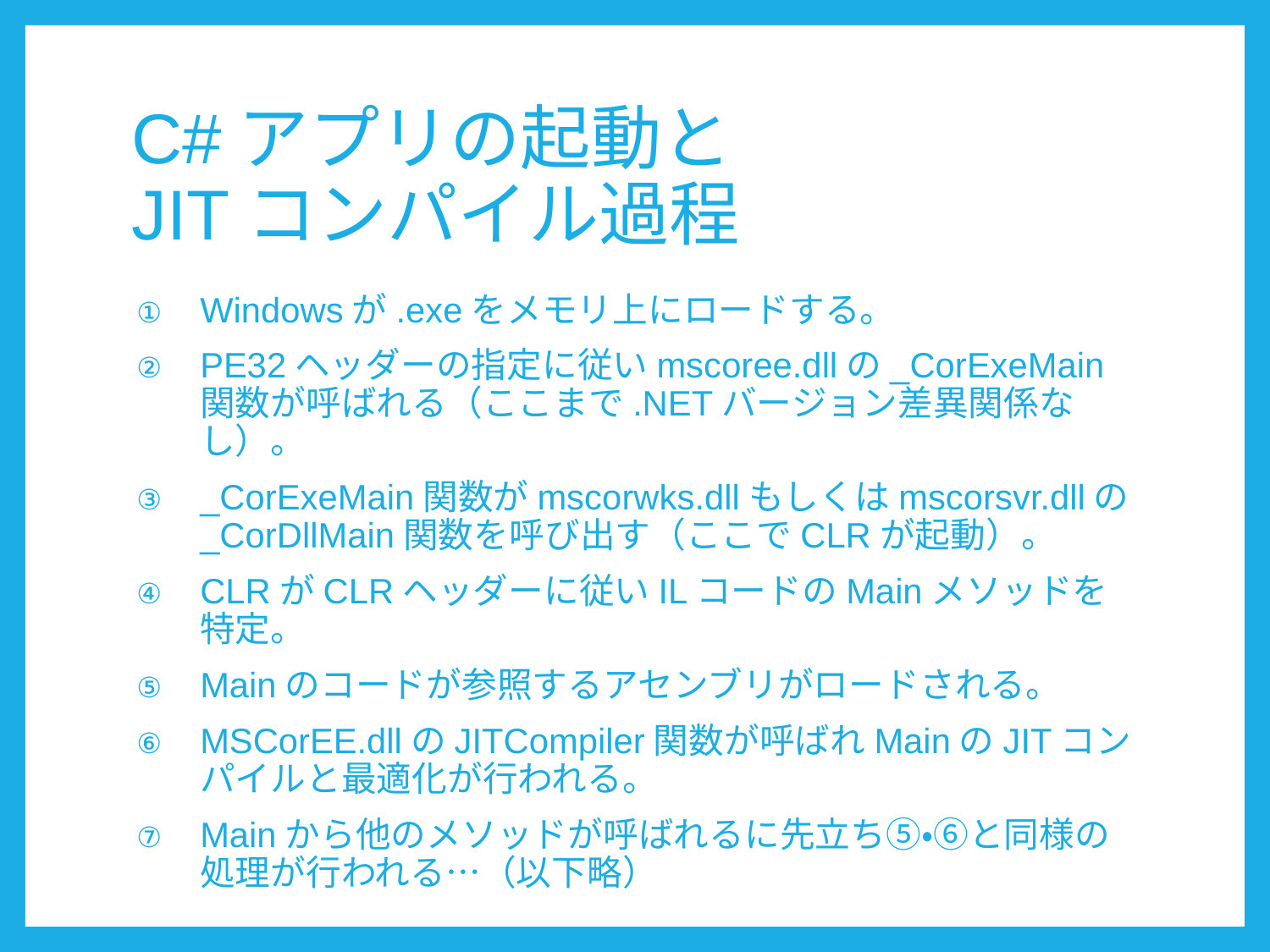

# C#アプリの起動と JITコンパイル過程
Windowsが.exeをメモリ上にロードする。
PE32ヘッダーの指定に従いmscoree.dllの_CorExeMain関数が呼ばれる（ここまで.NETバージョン差異関係なし）。
_CorExeMain関数がmscorwks.dllもしくはmscorsvr.dllの_CorDllMain関数を呼び出す（ここでCLRが起動）。
CLRがCLRヘッダーに従いILコードのMainメソッドを特定。
Mainのコードが参照するアセンブリがロードされる。
MSCorEE.dllのJITCompiler関数が呼ばれMainのJITコンパイルと最適化が行われる。
Mainから他のメソッドが呼ばれるに先立ち⑤・⑥と同様の処理が行われる…（以下略）